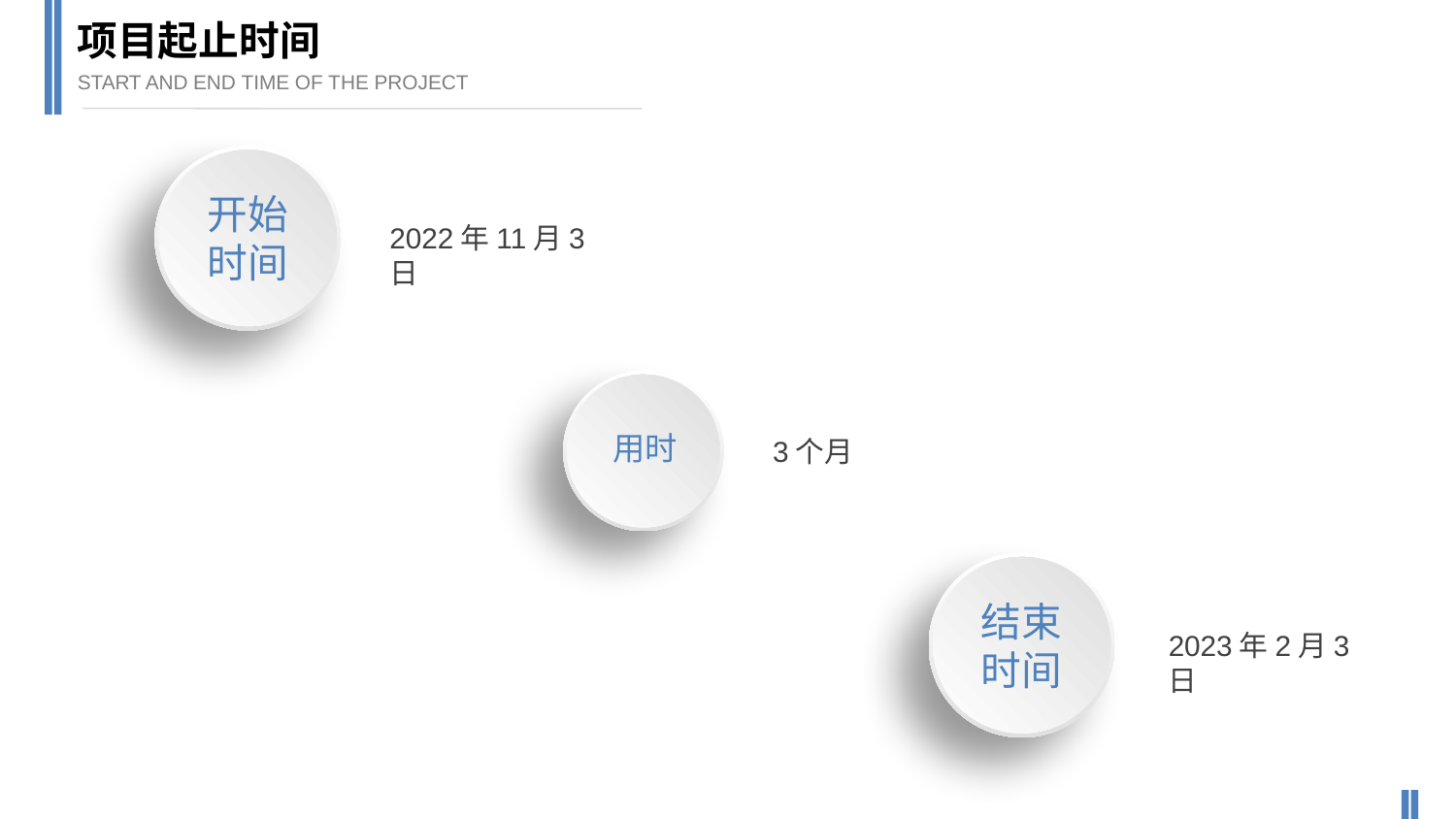

项目起止时间
START AND END TIME OF THE PROJECT

开始时间
2022年11月3日

用时
3个月

结束时间
2023年2月3日